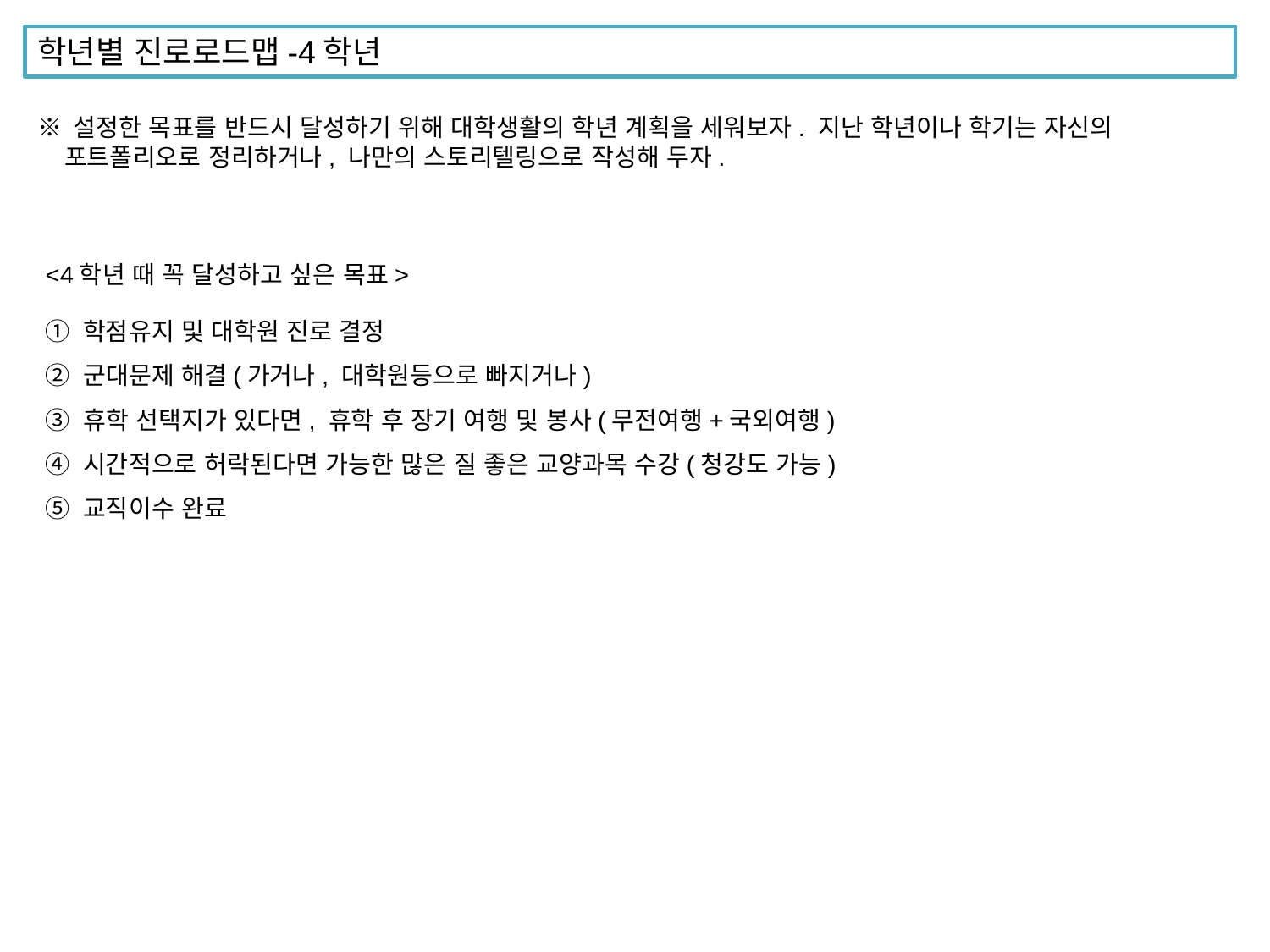

학년별 진로로드맵-4학년
※ 설정한 목표를 반드시 달성하기 위해 대학생활의 학년 계획을 세워보자. 지난 학년이나 학기는 자신의
   포트폴리오로 정리하거나, 나만의 스토리텔링으로 작성해 두자.

<4학년 때 꼭 달성하고 싶은 목표>
① 학점유지 및 대학원 진로 결정
② 군대문제 해결(가거나, 대학원등으로 빠지거나)
③ 휴학 선택지가 있다면, 휴학 후 장기 여행 및 봉사(무전여행+국외여행)
④ 시간적으로 허락된다면 가능한 많은 질 좋은 교양과목 수강(청강도 가능)
⑤ 교직이수 완료